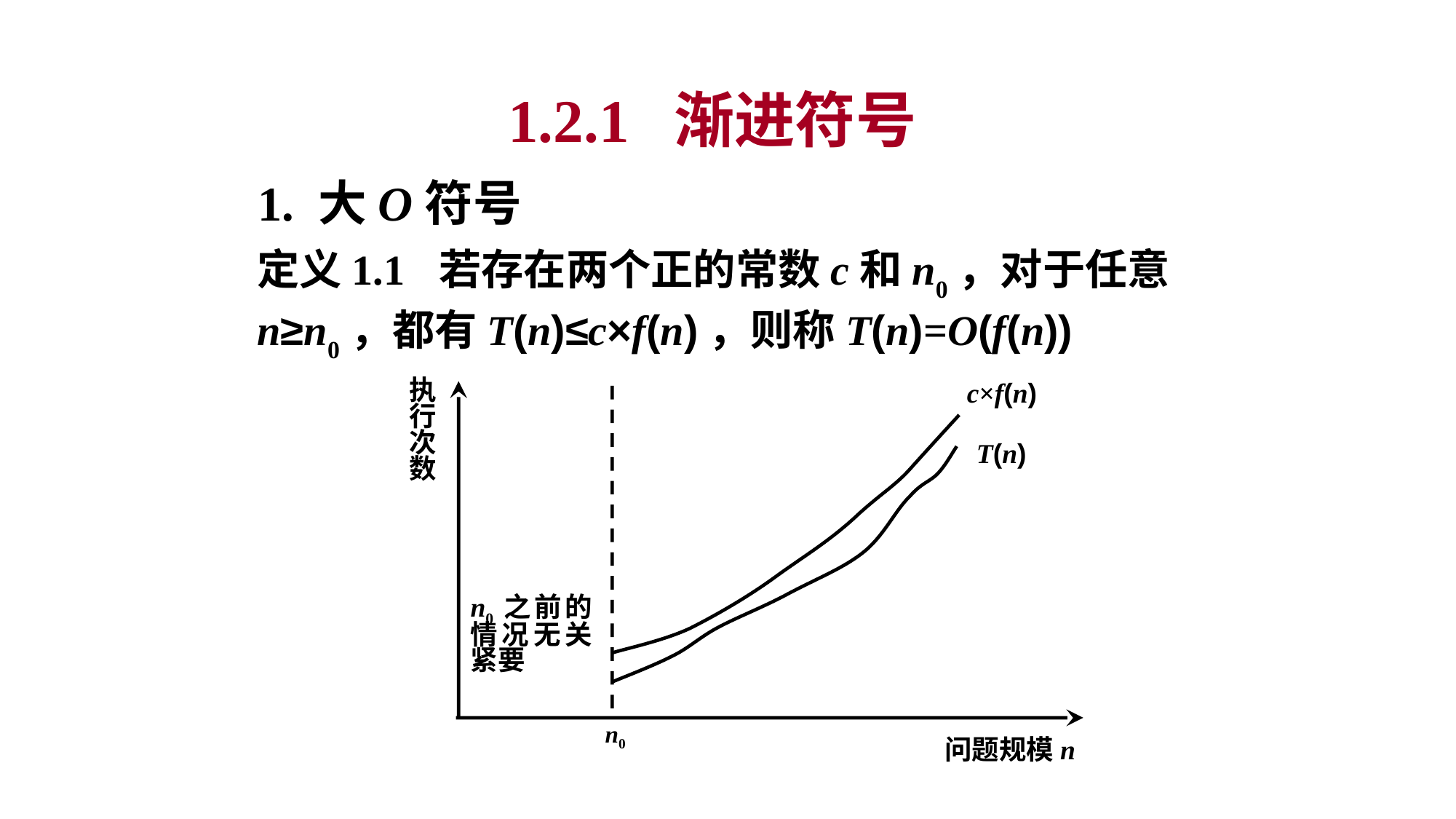

1.2.1  渐进符号
1. 大O符号
定义1.1  若存在两个正的常数c和n0，对于任意n≥n0，都有T(n)≤c×f(n)，则称T(n)=O(f(n))
c×f(n)
执行次数

T(n)

n0之前的情况无关紧要

n0
问题规模n